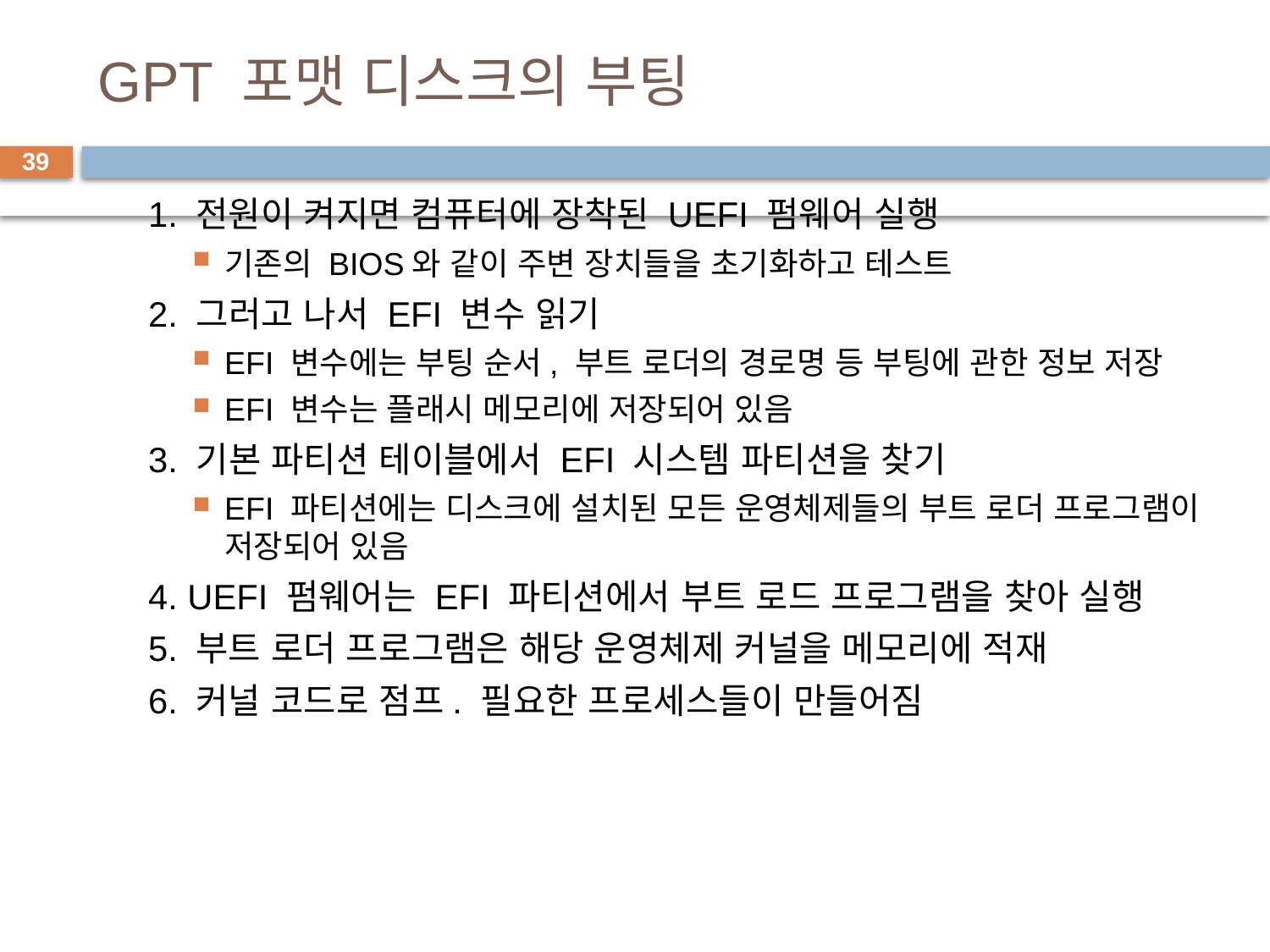

# GPT 포맷 디스크의 부팅
39
1. 전원이 켜지면 컴퓨터에 장착된 UEFI 펌웨어 실행
기존의 BIOS와 같이 주변 장치들을 초기화하고 테스트
2. 그러고 나서 EFI 변수 읽기
EFI 변수에는 부팅 순서, 부트 로더의 경로명 등 부팅에 관한 정보 저장
EFI 변수는 플래시 메모리에 저장되어 있음
3. 기본 파티션 테이블에서 EFI 시스템 파티션을 찾기
EFI 파티션에는 디스크에 설치된 모든 운영체제들의 부트 로더 프로그램이 저장되어 있음
4. UEFI 펌웨어는 EFI 파티션에서 부트 로드 프로그램을 찾아 실행
5. 부트 로더 프로그램은 해당 운영체제 커널을 메모리에 적재
6. 커널 코드로 점프. 필요한 프로세스들이 만들어짐